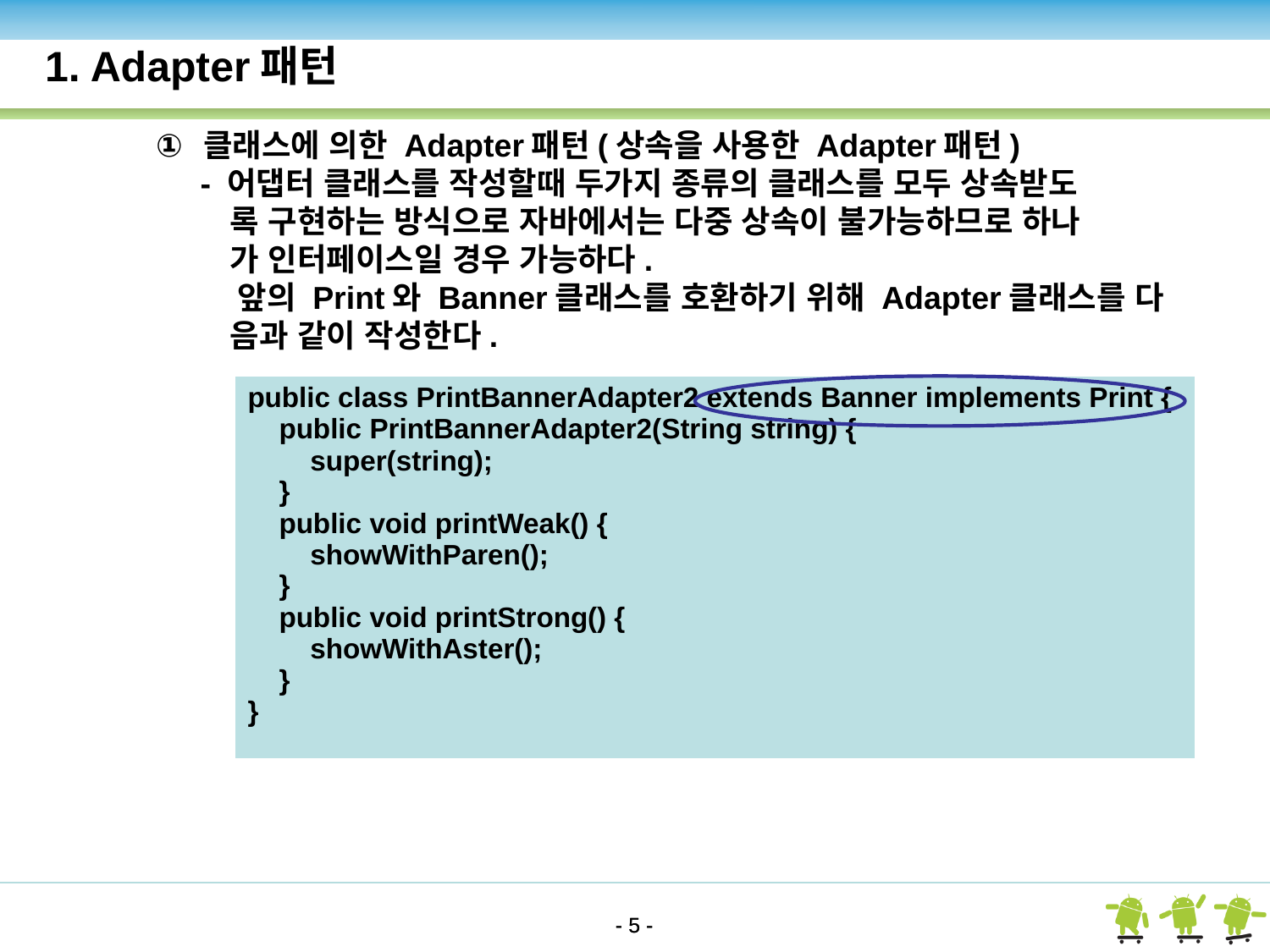

1. Adapter패턴
클래스에 의한 Adapter패턴(상속을 사용한 Adapter패턴)
     - 어댑터 클래스를 작성할때 두가지 종류의 클래스를 모두 상속받도
   록 구현하는 방식으로 자바에서는 다중 상속이 불가능하므로 하나
   가 인터페이스일 경우 가능하다.
   앞의 Print와 Banner클래스를 호환하기 위해 Adapter클래스를 다
   음과 같이 작성한다.

| public class PrintBannerAdapter2 extends Banner implements Print { public PrintBannerAdapter2(String string) { super(string); } public void printWeak() { showWithParen(); } public void printStrong() { showWithAster(); } } |
| --- |

- 5 -
- 5 -